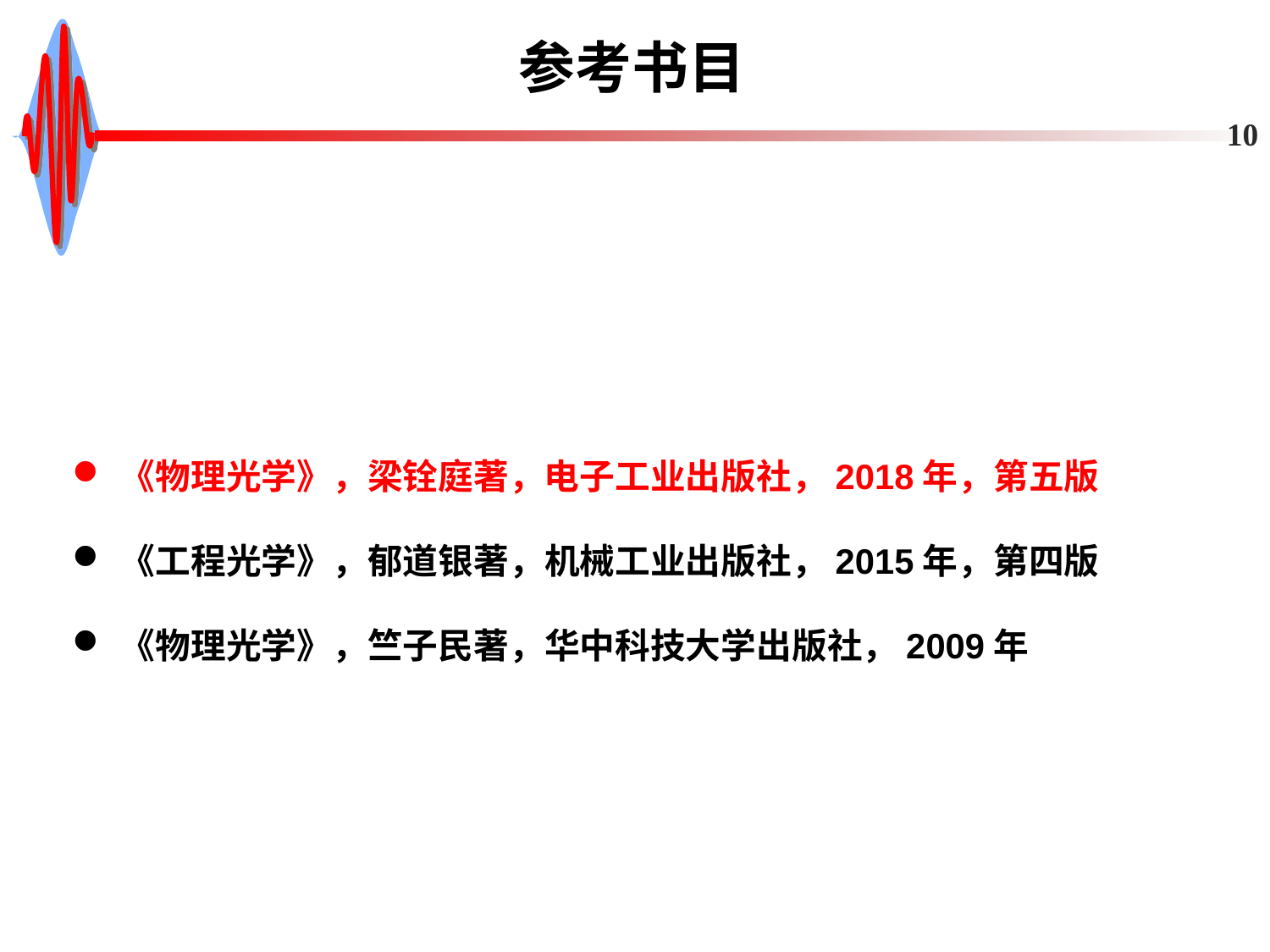

# 参考书目
10
《物理光学》，梁铨庭著，电子工业出版社，2018年，第五版
《工程光学》，郁道银著，机械工业出版社，2015年，第四版
《物理光学》，竺子民著，华中科技大学出版社，2009年